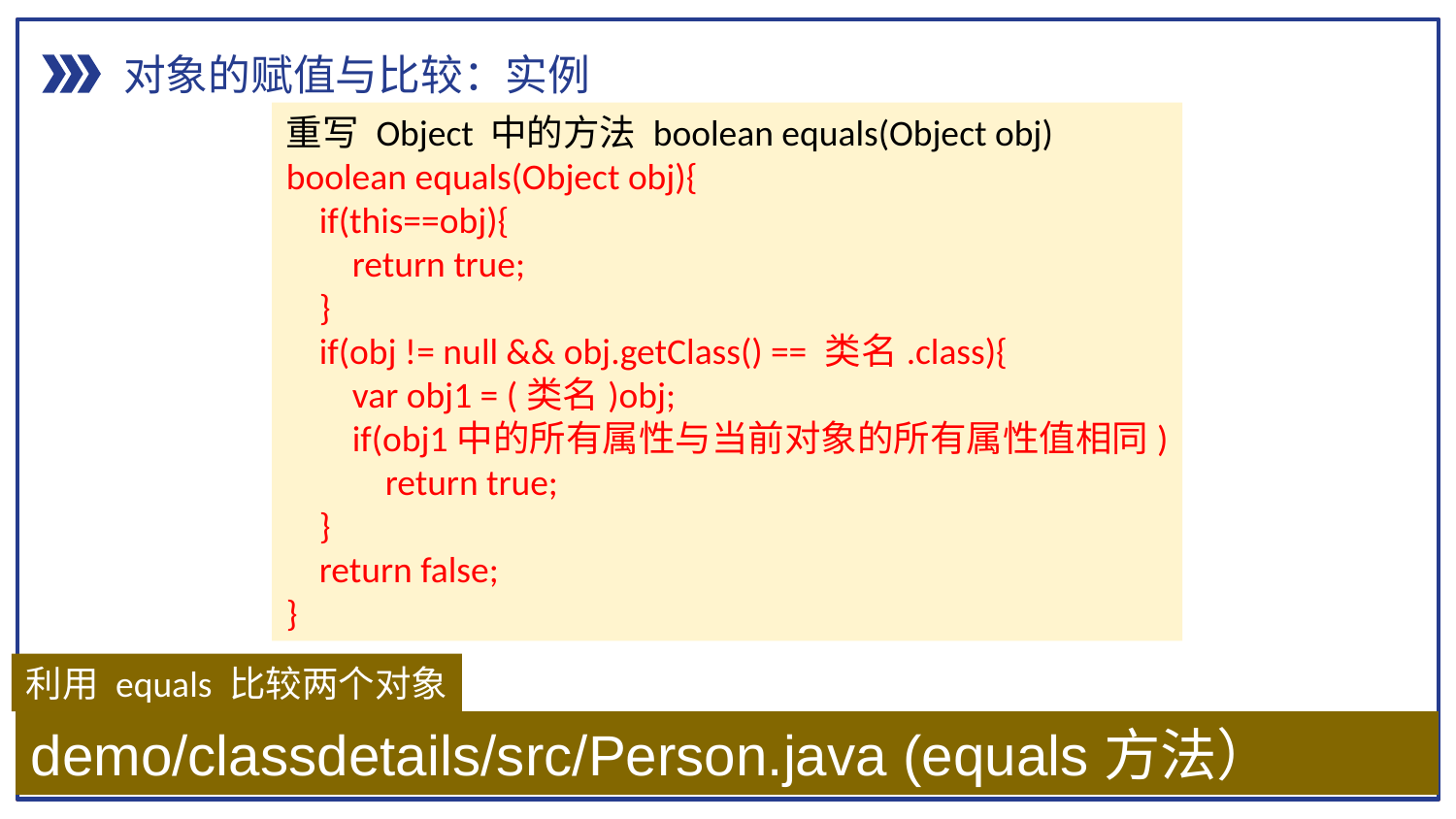

对象的赋值与比较：实例

重写 Object 中的方法 boolean equals(Object obj)
boolean equals(Object obj){
    if(this==obj){
        return true;
    }
    if(obj != null && obj.getClass() == 类名.class){
        var obj1 = (类名)obj;
        if(obj1中的所有属性与当前对象的所有属性值相同)
            return true;
    }
    return false;
}
利用 equals 比较两个对象
demo/classdetails/src/Person.java (equals方法）